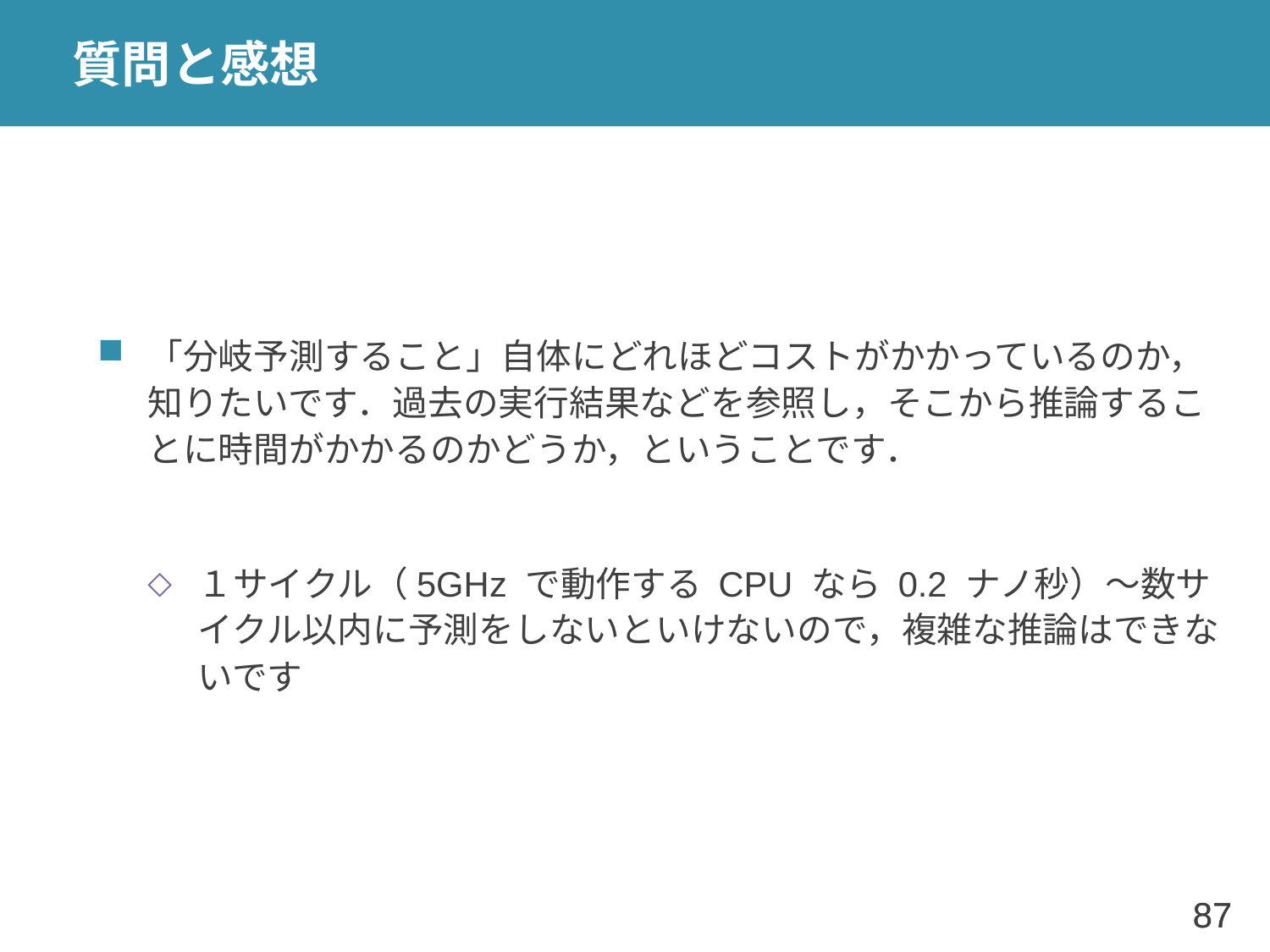

# 質問と感想
「分岐予測すること」自体にどれほどコストがかかっているのか，知りたいです．過去の実行結果などを参照し，そこから推論することに時間がかかるのかどうか，ということです．

１サイクル（5GHz で動作する CPU なら 0.2 ナノ秒）～数サイクル以内に予測をしないといけないので，複雑な推論はできないです